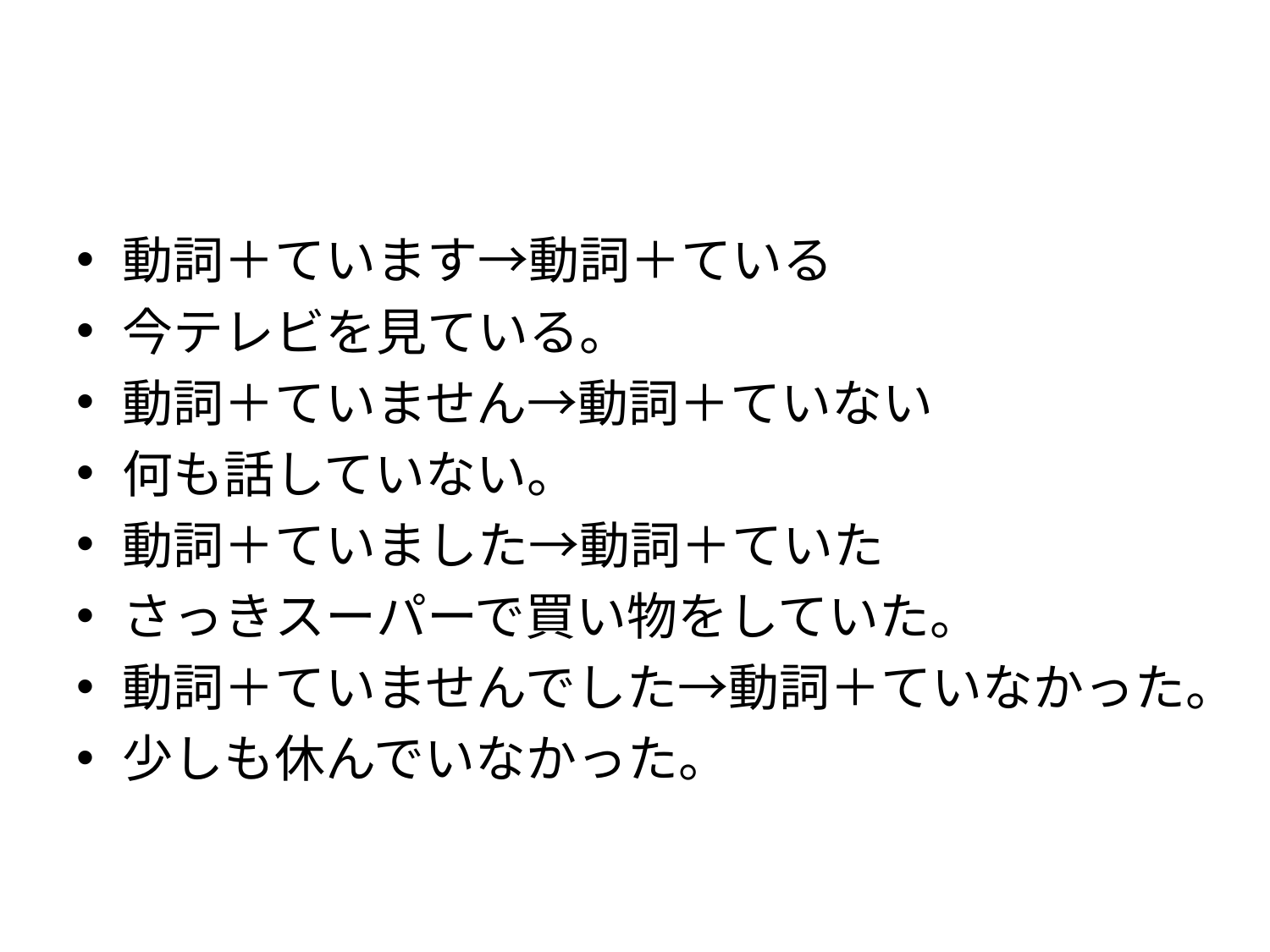

#
動詞＋ています→動詞＋ている
今テレビを見ている。
動詞＋ていません→動詞＋ていない
何も話していない。
動詞＋ていました→動詞＋ていた
さっきスーパーで買い物をしていた。
動詞＋ていませんでした→動詞＋ていなかった。
少しも休んでいなかった。